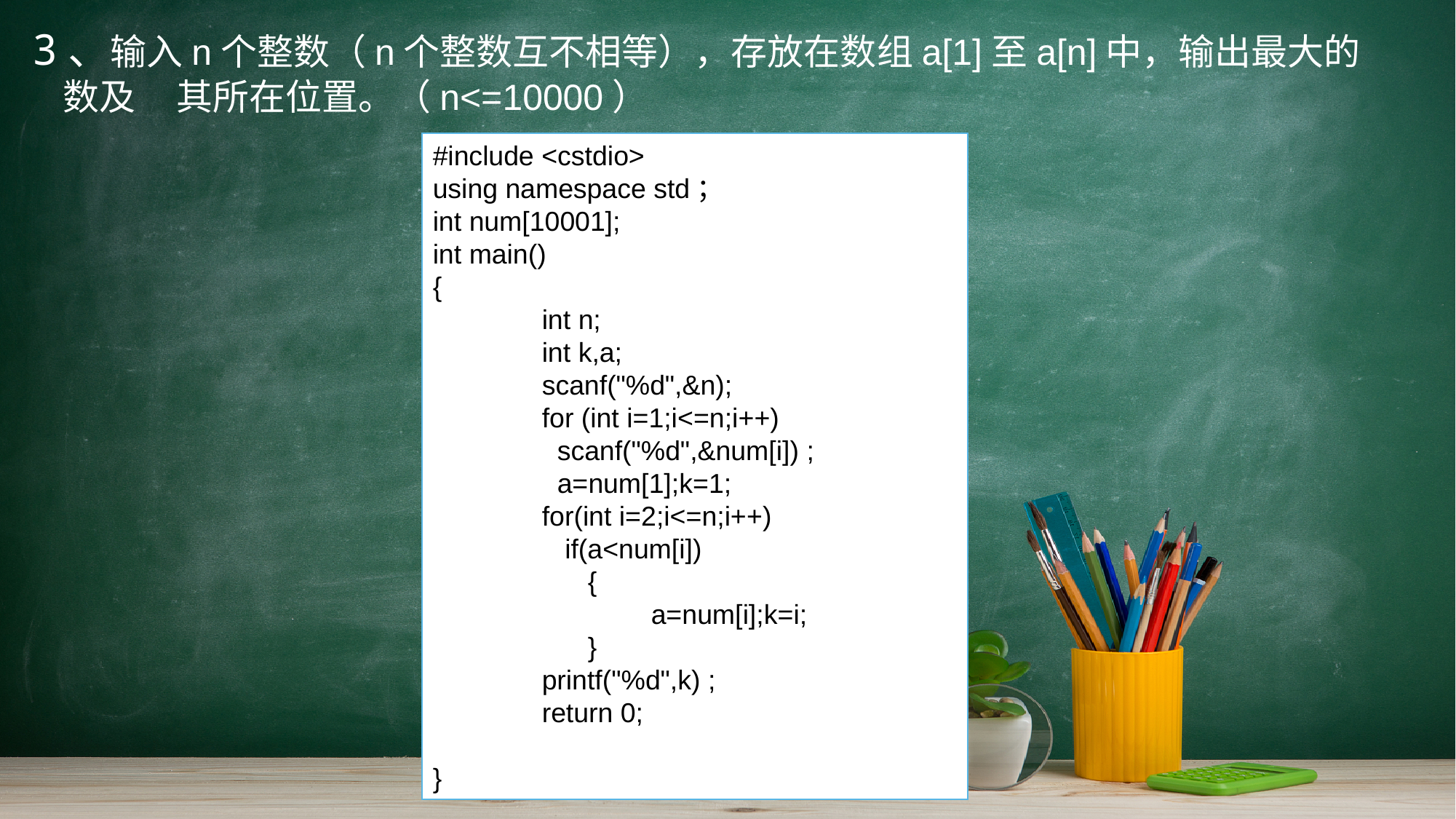

3、输入n个整数（n个整数互不相等），存放在数组a[1]至a[n]中，输出最大的数及     其所在位置。（n<=10000）
#include <cstdio>
using namespace std；
int num[10001];
int main()
{
	int n;
	int k,a;
	scanf("%d",&n);
	for (int i=1;i<=n;i++)
	  scanf("%d",&num[i]) ;
	  a=num[1];k=1;
	for(int i=2;i<=n;i++)
	   if(a<num[i])
	      {
	      	a=num[i];k=i;
	      }
	printf("%d",k) ;
	return 0;

}